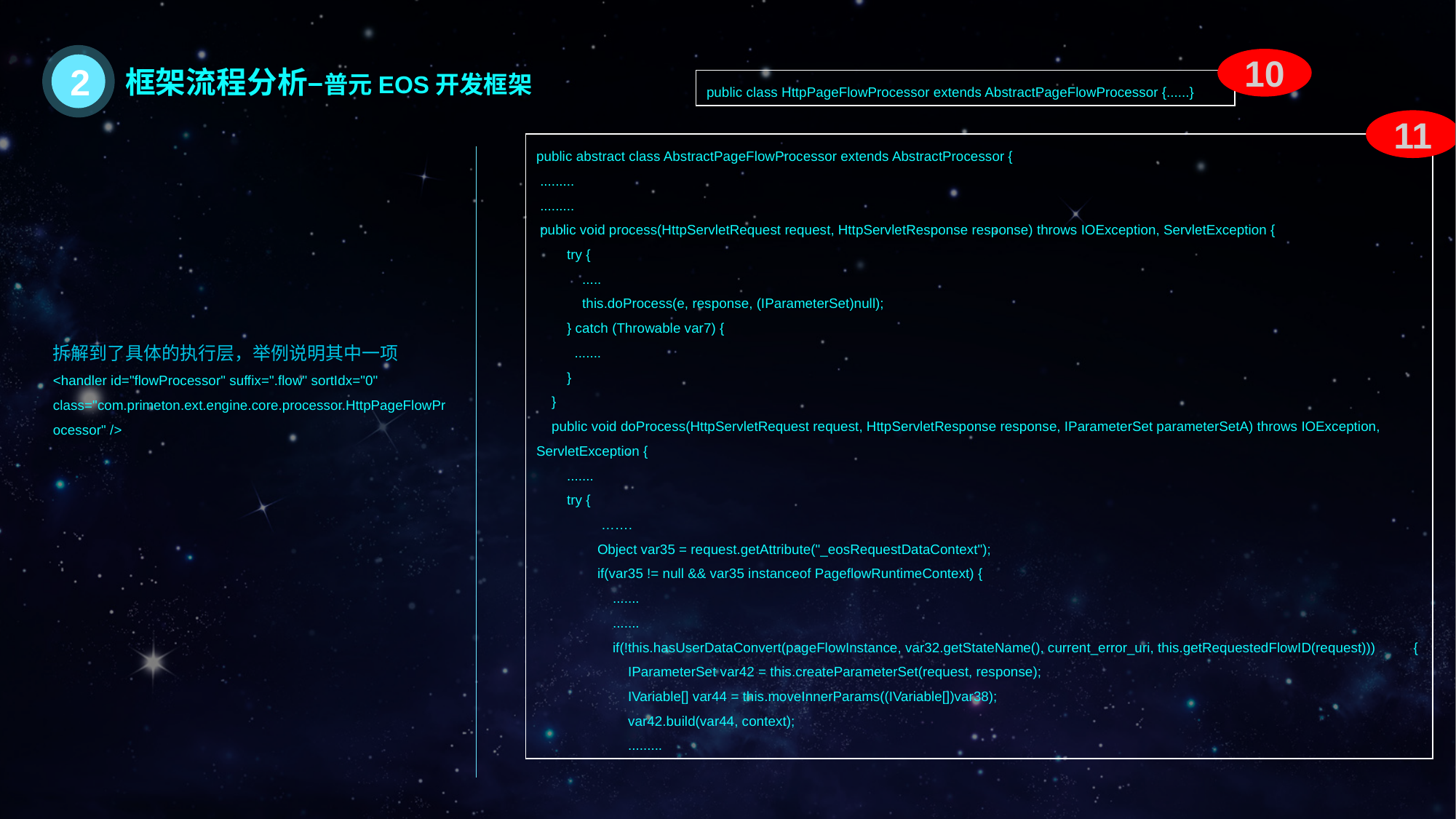

2
10
框架流程分析–普元EOS开发框架
public class HttpPageFlowProcessor extends AbstractPageFlowProcessor {......}
11
public abstract class AbstractPageFlowProcessor extends AbstractProcessor {
 .........
 .........
 public void process(HttpServletRequest request, HttpServletResponse response) throws IOException, ServletException {
        try {
            .....
            this.doProcess(e, response, (IParameterSet)null);
        } catch (Throwable var7) {
          .......
        }
    }
    public void doProcess(HttpServletRequest request, HttpServletResponse response, IParameterSet parameterSetA) throws IOException, ServletException {
        .......
        try {
                 …….
                Object var35 = request.getAttribute("_eosRequestDataContext");
                if(var35 != null && var35 instanceof PageflowRuntimeContext) {
                    .......
                    .......
                    if(!this.hasUserDataConvert(pageFlowInstance, var32.getStateName(), current_error_uri, this.getRequestedFlowID(request)))          {
                        IParameterSet var42 = this.createParameterSet(request, response);
                        IVariable[] var44 = this.moveInnerParams((IVariable[])var38);
                        var42.build(var44, context);
                        .........
拆解到了具体的执行层，举例说明其中一项
<handler id="flowProcessor" suffix=".flow" sortIdx="0"	class="com.primeton.ext.engine.core.processor.HttpPageFlowProcessor" />